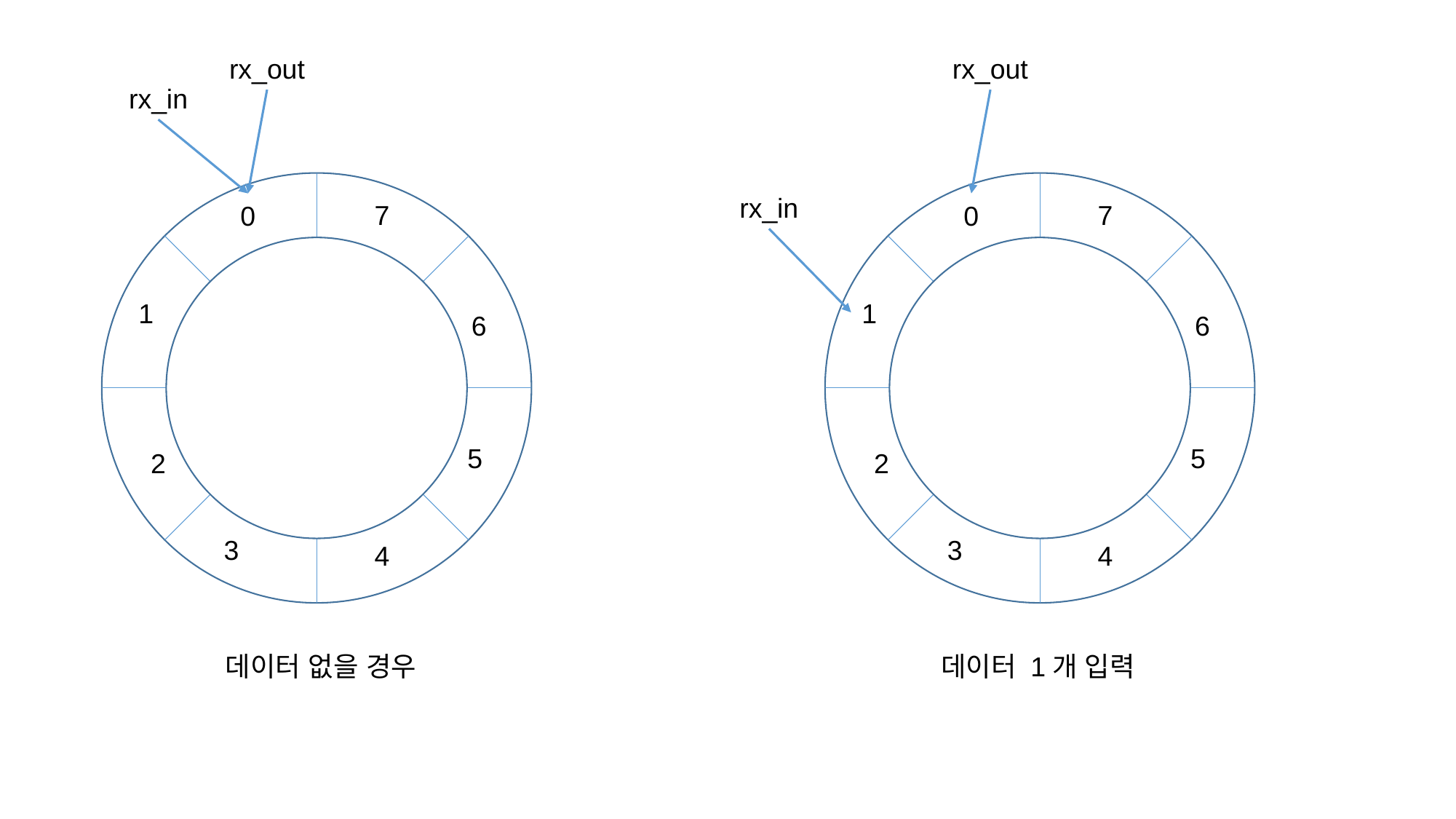

rx_out
rx_out
rx_in

rx_in
7
7
0
0

1
1
6
6
5
5
2
2
3
3
4
4
데이터 없을 경우
데이터 1개 입력